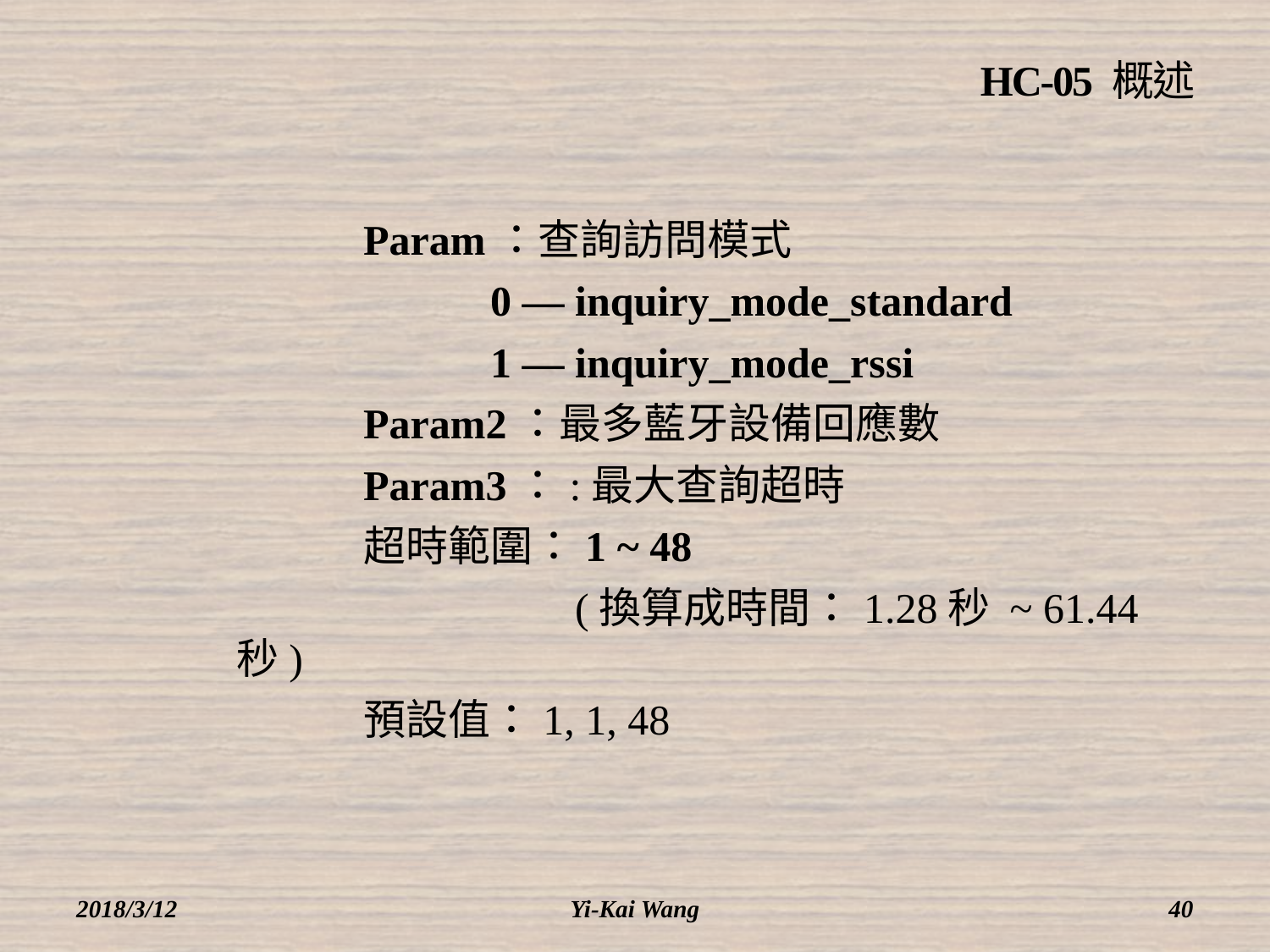

# HC-05 概述
		Param：查詢訪問模式
			0 — inquiry_mode_standard
			1 — inquiry_mode_rssi
		Param2：最多藍牙設備回應數
		Param3：:最大查詢超時
		超時範圍：1 ~ 48
			        (換算成時間：1.28秒 ~ 61.44秒)
		預設值：1, 1, 48
2018/3/12
Yi-Kai Wang
40